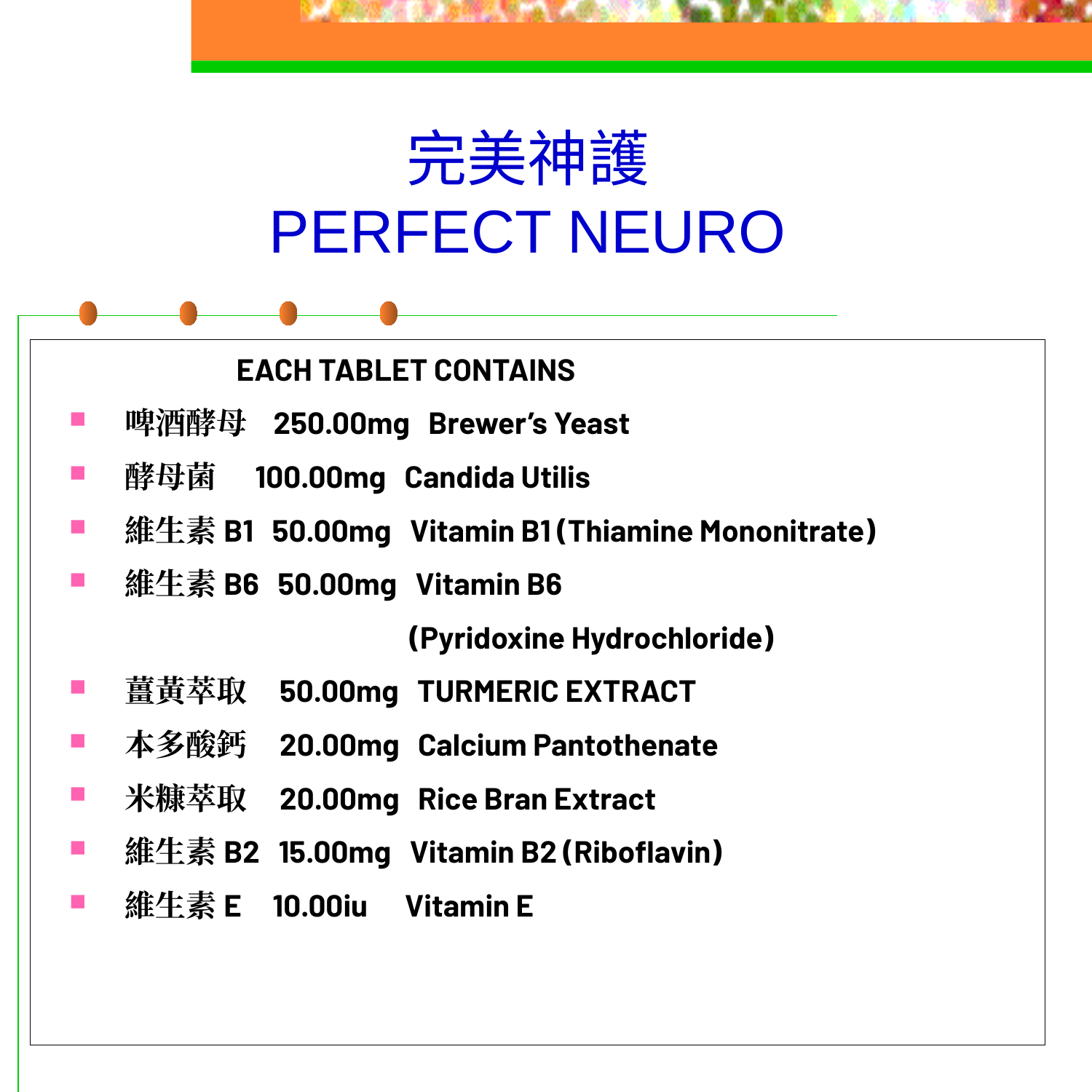

完美神護
PERFECT NEURO

                           EACH TABLET CONTAINS
     啤酒酵母   250.00mg   Brewer’s Yeast
     酵母菌     100.00mg   Candida Utilis
     維生素B1   50.00mg   Vitamin B1 (Thiamine Mononitrate)
     維生素B6   50.00mg   Vitamin B6
                                                       (Pyridoxine Hydrochloride)
     薑黃萃取    50.00mg   TURMERIC EXTRACT
     本多酸鈣    20.00mg   Calcium Pantothenate
     米糠萃取    20.00mg   Rice Bran Extract
     維生素B2   15.00mg   Vitamin B2 (Riboflavin)
     維生素E     10.00iu      Vitamin E

5